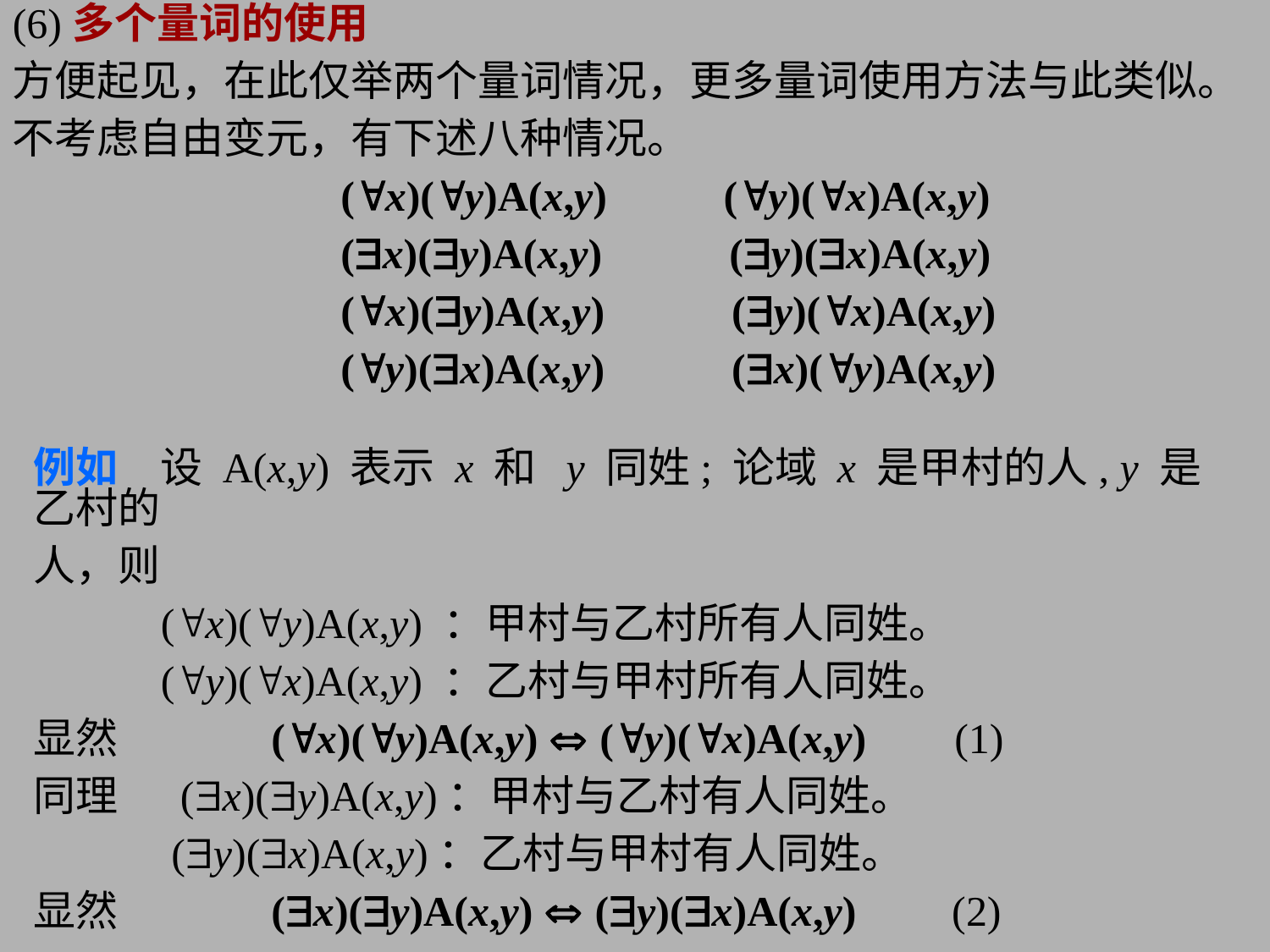

(6)多个量词的使用
方便起见，在此仅举两个量词情况，更多量词使用方法与此类似。
不考虑自由变元，有下述八种情况。
                               (∀x)(∀y)A(x,y)           (∀y)(∀x)A(x,y)
                               (∃x)(∃y)A(x,y)            (∃y)(∃x)A(x,y)
                               (∀x)(∃y)A(x,y)            (∃y)(∀x)A(x,y)
                               (∀y)(∃x)A(x,y)            (∃x)(∀y)A(x,y)
例如	设 A(x,y) 表示 x 和  y 同姓; 论域 x 是甲村的人, y 是乙村的
人，则
	(∀x)(∀y)A(x,y) ：甲村与乙村所有人同姓。
	(∀y)(∀x)A(x,y) ：乙村与甲村所有人同姓。
显然               (∀x)(∀y)A(x,y) ⇔ (∀y)(∀x)A(x,y) 	   (1)
同理	 (∃x)(∃y)A(x,y)：甲村与乙村有人同姓。
	 (∃y)(∃x)A(x,y)：乙村与甲村有人同姓。
显然               (∃x)(∃y)A(x,y) ⇔ (∃y)(∃x)A(x,y)         (2)